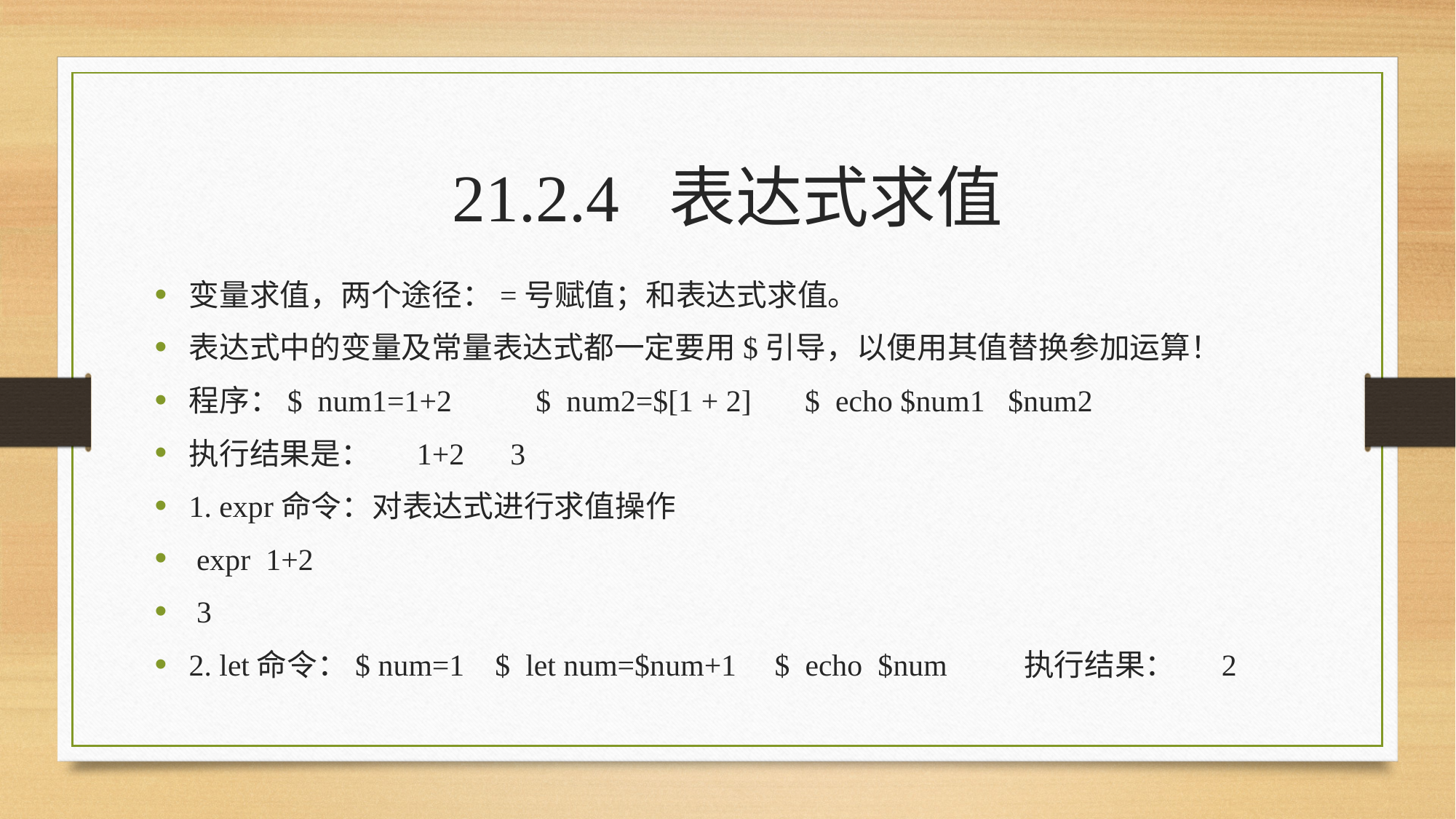

21.2.4  表达式求值
变量求值，两个途径：=号赋值；和表达式求值。
表达式中的变量及常量表达式都一定要用$引导，以便用其值替换参加运算！
程序：$  num1=1+2           $  num2=$[1 + 2]       $  echo $num1   $num2
执行结果是：    1+2      3
1. expr命令：对表达式进行求值操作
 expr  1+2
 3
2. let命令：$ num=1    $  let num=$num+1     $  echo  $num         执行结果：    2